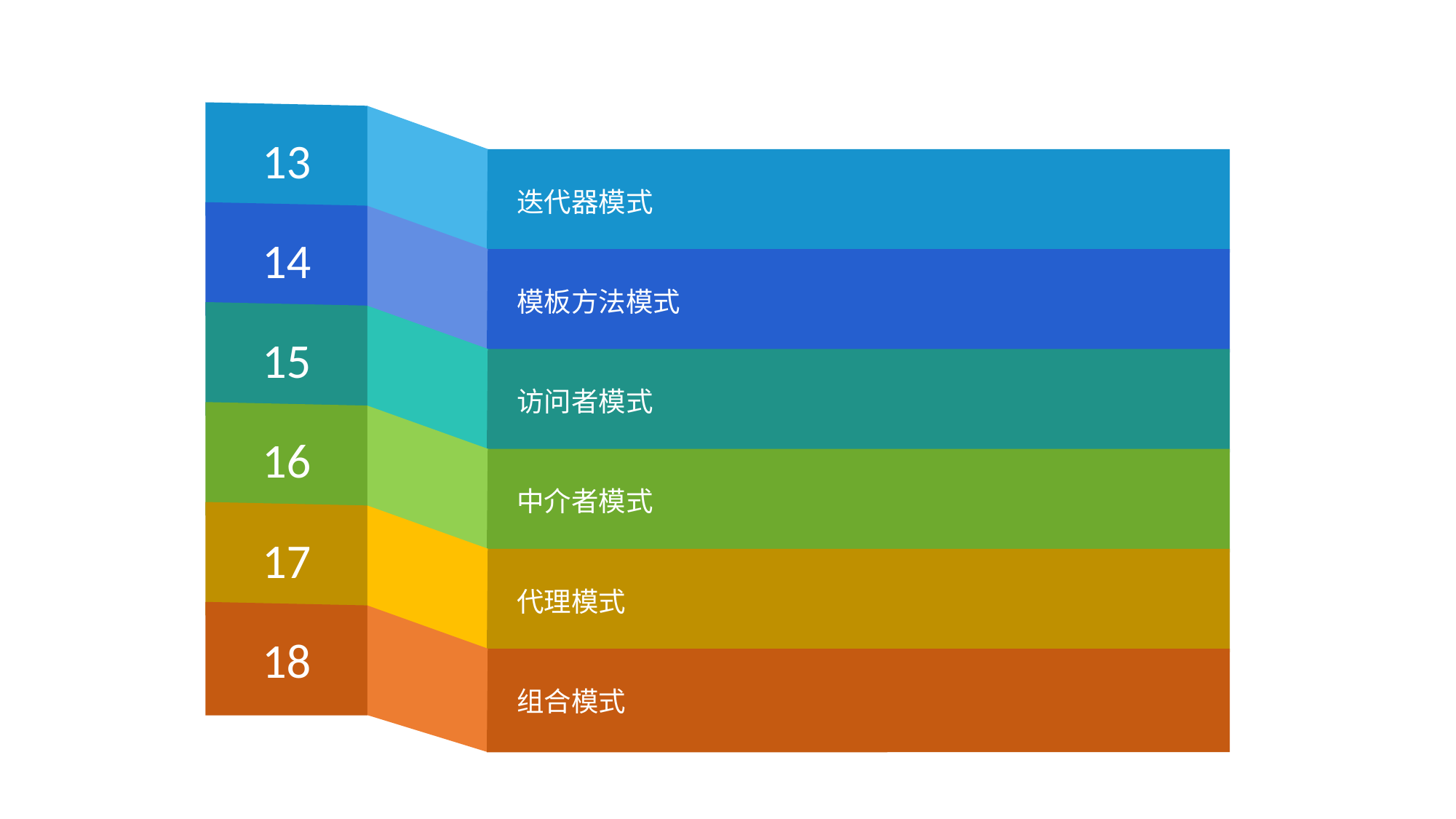

13

迭代器模式
14

模板方法模式
15

访问者模式
16

中介者模式
17

代理模式
18

组合模式